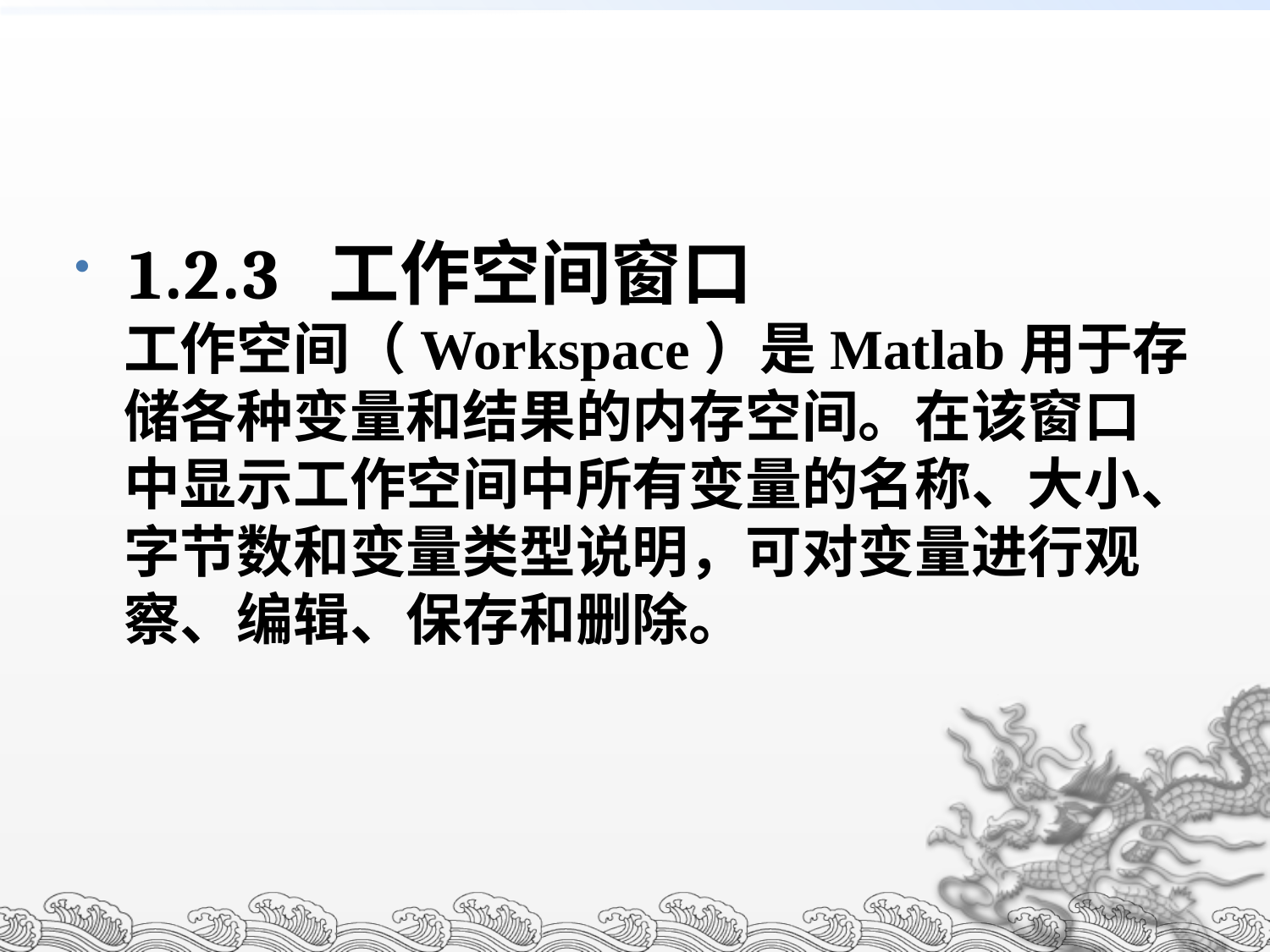

1.2.3  工作空间窗口
工作空间（Workspace）是Matlab用于存储各种变量和结果的内存空间。在该窗口中显示工作空间中所有变量的名称、大小、字节数和变量类型说明，可对变量进行观察、编辑、保存和删除。